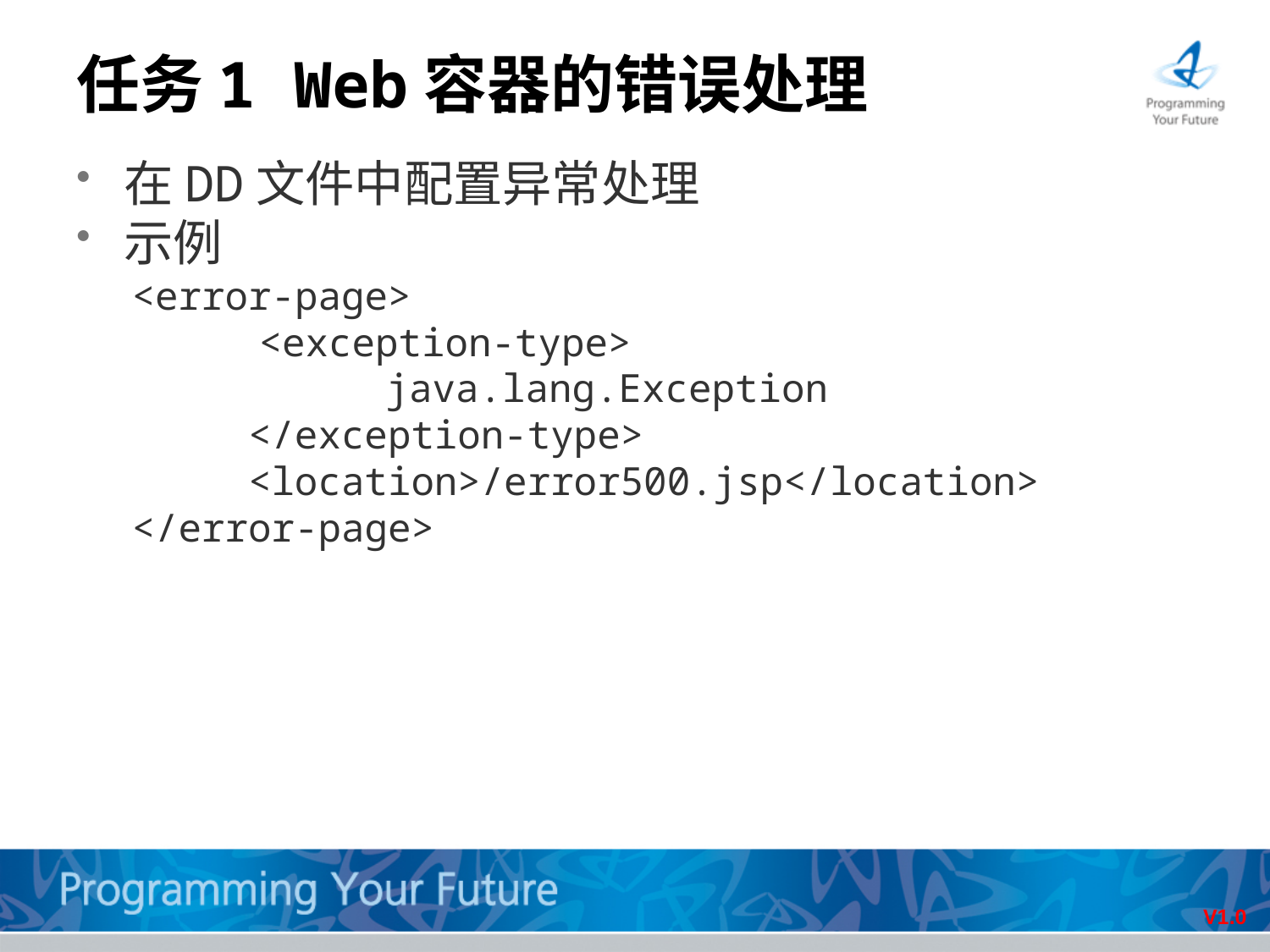

# 任务1 Web容器的错误处理
在DD文件中配置异常处理
示例
<error-page>
 	<exception-type>
		java.lang.Exception
     </exception-type>
     <location>/error500.jsp</location>
</error-page>